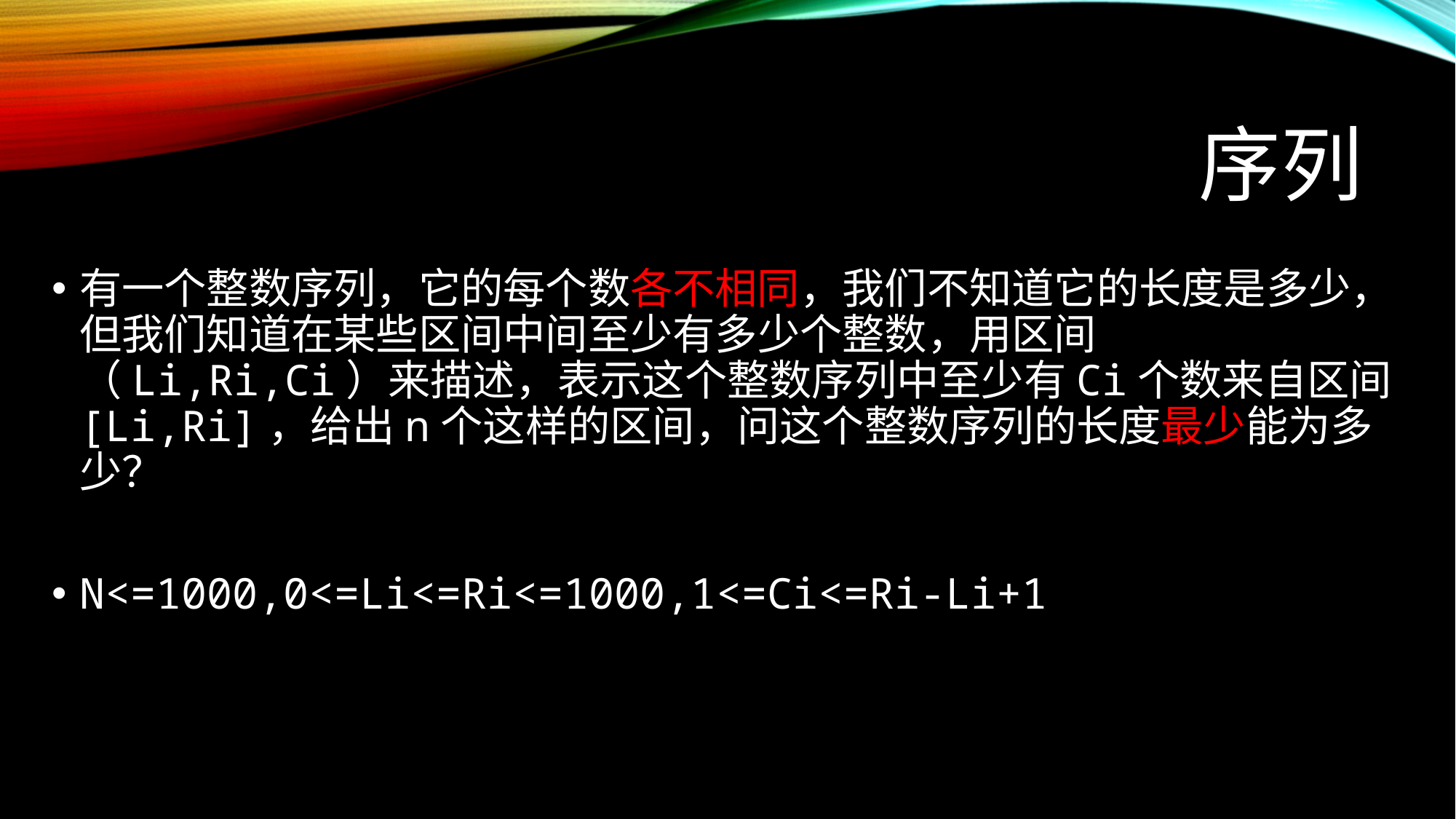

# 序列
有一个整数序列，它的每个数各不相同，我们不知道它的长度是多少，但我们知道在某些区间中间至少有多少个整数，用区间（Li,Ri,Ci）来描述，表示这个整数序列中至少有Ci个数来自区间[Li,Ri]，给出n个这样的区间，问这个整数序列的长度最少能为多少？

N<=1000,0<=Li<=Ri<=1000,1<=Ci<=Ri-Li+1